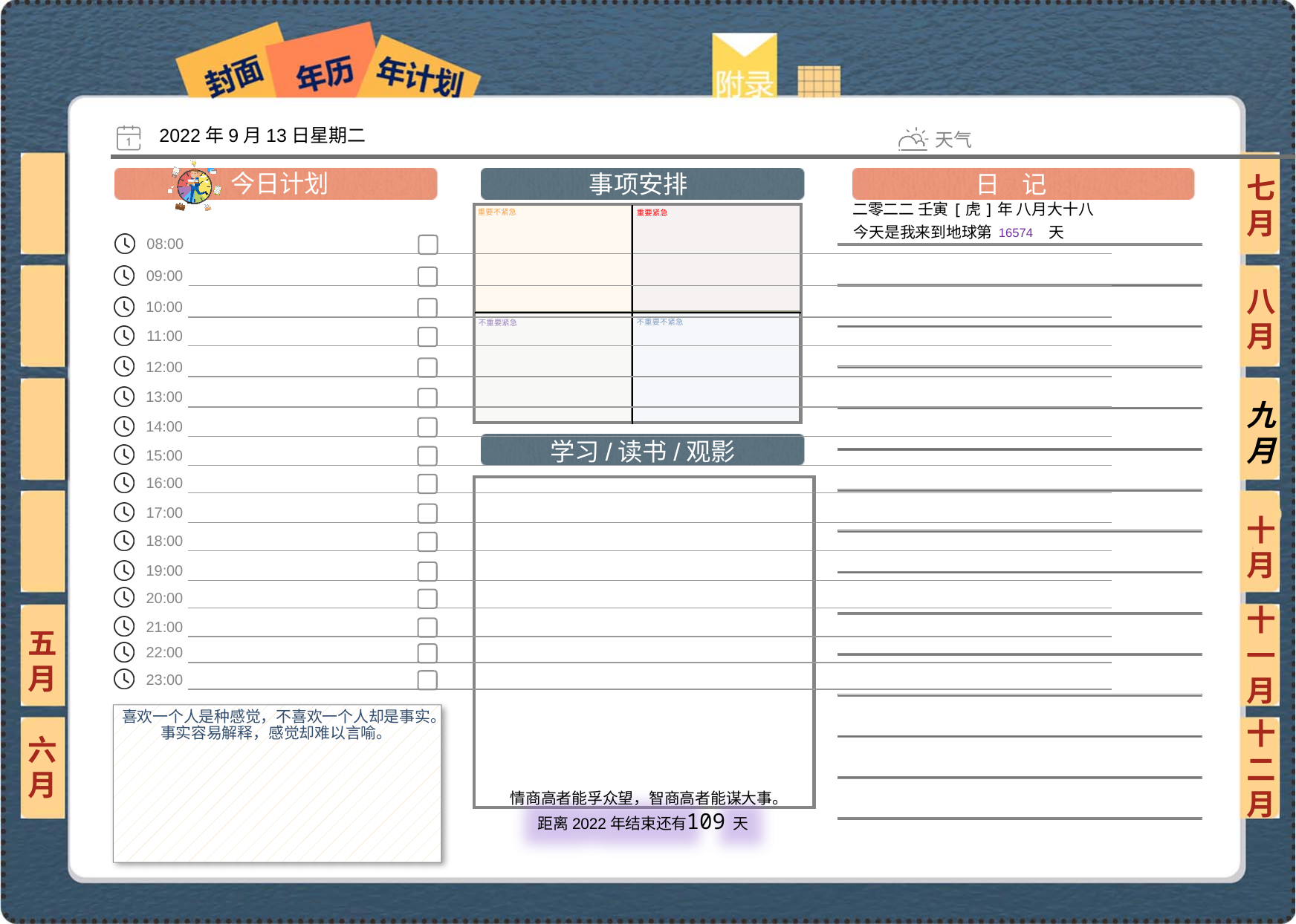

2022年9月13日星期二
七月
二零二二 壬寅[虎]年 八月大十八
16574
八月
九月
十月
十一月
五月
喜欢一个人是种感觉，不喜欢一个人却是事实。事实容易解释，感觉却难以言喻。

六月
十二月
109
 情商高者能孚众望，智商高者能谋大事。